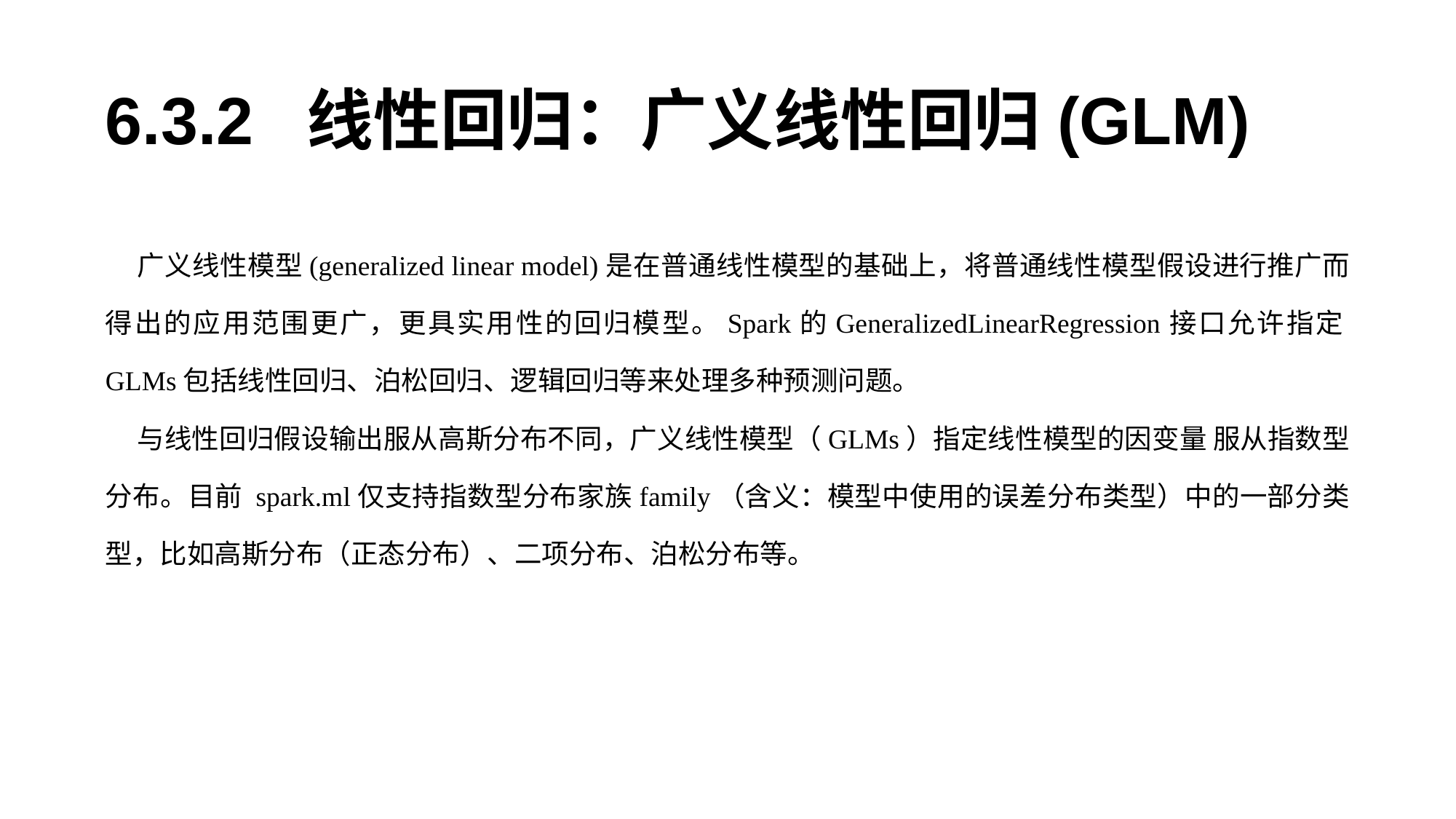

# 6.3.2  线性回归：广义线性回归(GLM)
广义线性模型(generalized linear model)是在普通线性模型的基础上，将普通线性模型假设进行推广而得出的应用范围更广，更具实用性的回归模型。Spark的GeneralizedLinearRegression接口允许指定GLMs包括线性回归、泊松回归、逻辑回归等来处理多种预测问题。
与线性回归假设输出服从高斯分布不同，广义线性模型（GLMs）指定线性模型的因变量 服从指数型分布。目前 spark.ml仅支持指数型分布家族family（含义：模型中使用的误差分布类型）中的一部分类型，比如高斯分布（正态分布）、二项分布、泊松分布等。